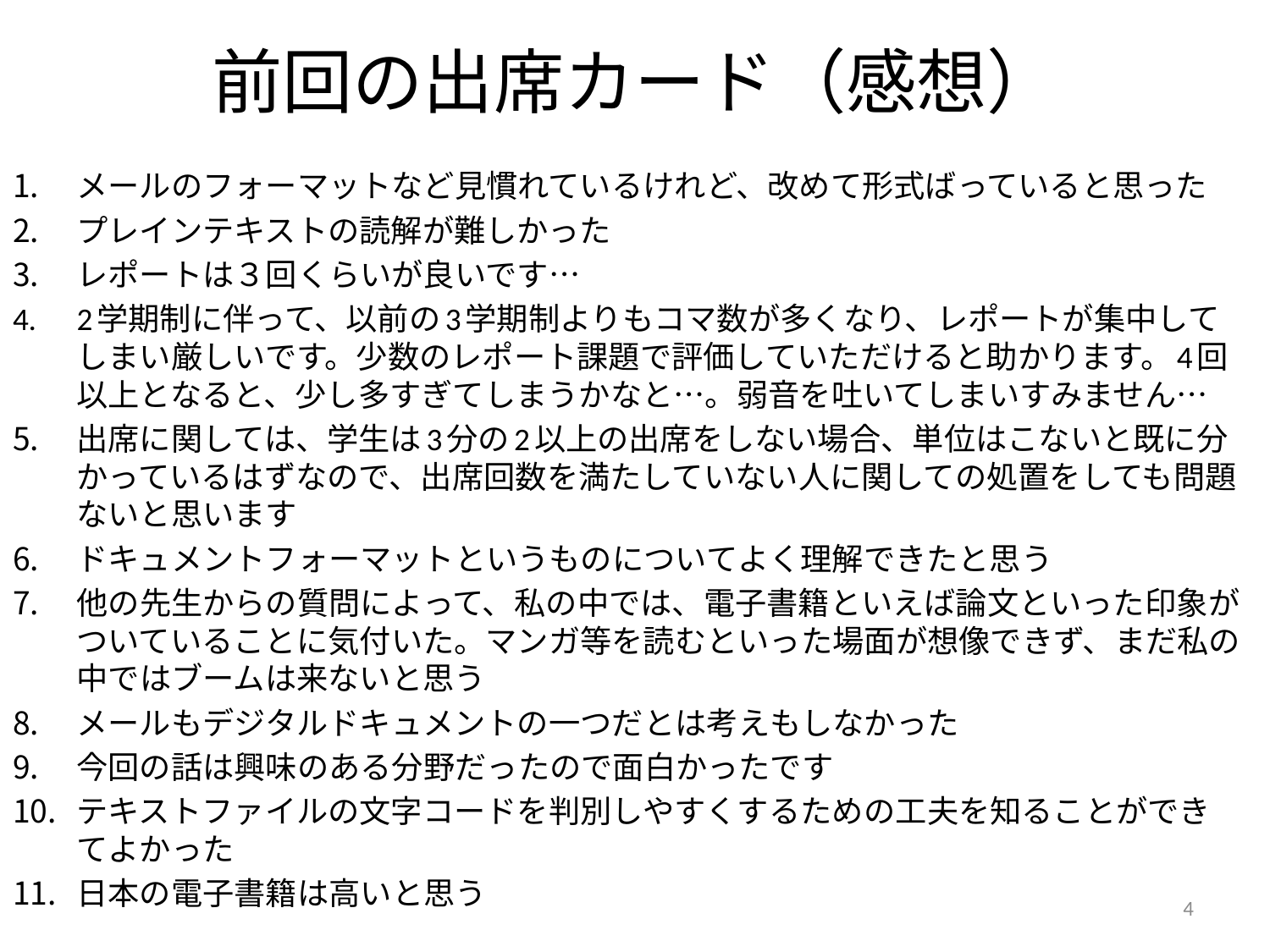

# 前回の出席カード（感想）
メールのフォーマットなど見慣れているけれど、改めて形式ばっていると思った
プレインテキストの読解が難しかった
レポートは３回くらいが良いです…
2学期制に伴って、以前の3学期制よりもコマ数が多くなり、レポートが集中してしまい厳しいです。少数のレポート課題で評価していただけると助かります。4回以上となると、少し多すぎてしまうかなと…。弱音を吐いてしまいすみません…
出席に関しては、学生は3分の2以上の出席をしない場合、単位はこないと既に分かっているはずなので、出席回数を満たしていない人に関しての処置をしても問題ないと思います
ドキュメントフォーマットというものについてよく理解できたと思う
他の先生からの質問によって、私の中では、電子書籍といえば論文といった印象がついていることに気付いた。マンガ等を読むといった場面が想像できず、まだ私の中ではブームは来ないと思う
メールもデジタルドキュメントの一つだとは考えもしなかった
今回の話は興味のある分野だったので面白かったです
テキストファイルの文字コードを判別しやすくするための工夫を知ることができてよかった
日本の電子書籍は高いと思う

4